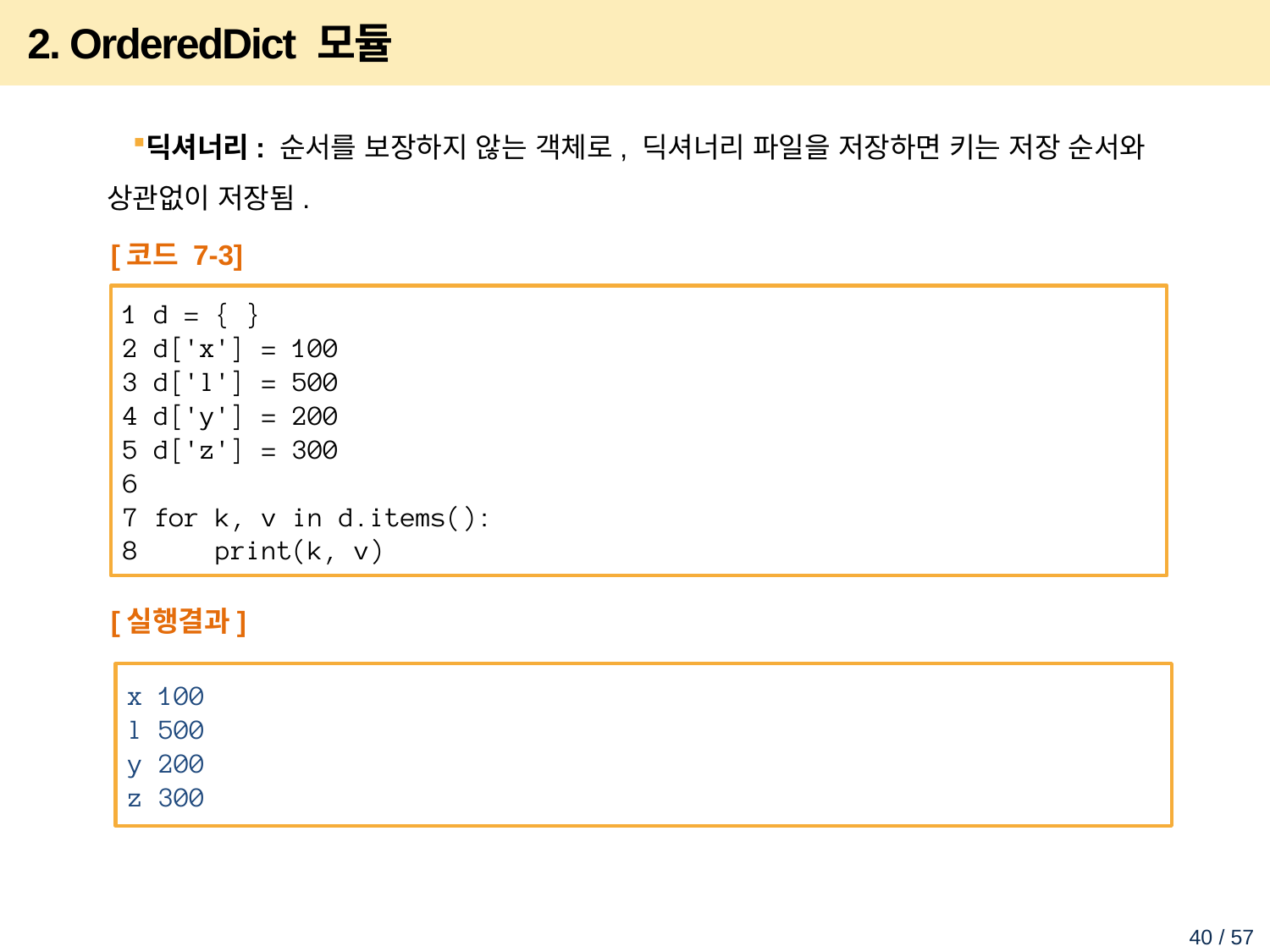

# 2. OrderedDict 모듈
딕셔너리: 순서를 보장하지 않는 객체로, 딕셔너리 파일을 저장하면 키는 저장 순서와 상관없이 저장됨.

[코드 7-3]
1 d = { }
2 d['x'] = 100
3 d['l'] = 500
4 d['y'] = 200
5 d['z'] = 300
6
7 for k, v in d.items():
8     print(k, v)
[실행결과]
x 100
l 500
y 200
z 300